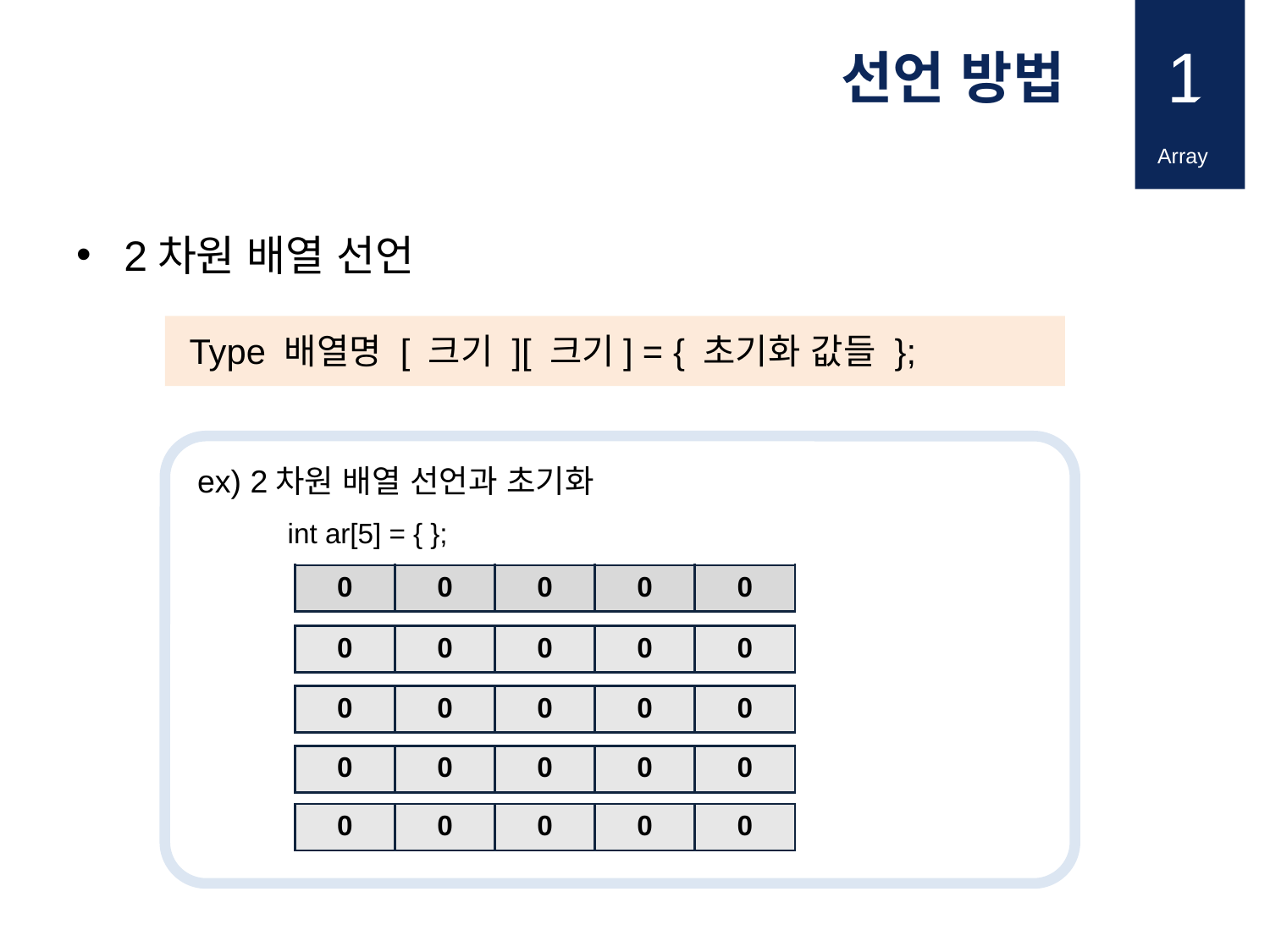

1

선언 방법
Array
2차원 배열 선언

 Type 배열명 [ 크기 ][ 크기] = { 초기화 값들 };

ex) 2차원 배열 선언과 초기화
int ar[5] = { };
| 0 | 0 | 0 | 0 | 0 |
| --- | --- | --- | --- | --- |
| 0 | 0 | 0 | 0 | 0 |
| --- | --- | --- | --- | --- |
| 0 | 0 | 0 | 0 | 0 |
| --- | --- | --- | --- | --- |
| 0 | 0 | 0 | 0 | 0 |
| --- | --- | --- | --- | --- |
| 0 | 0 | 0 | 0 | 0 |
| --- | --- | --- | --- | --- |